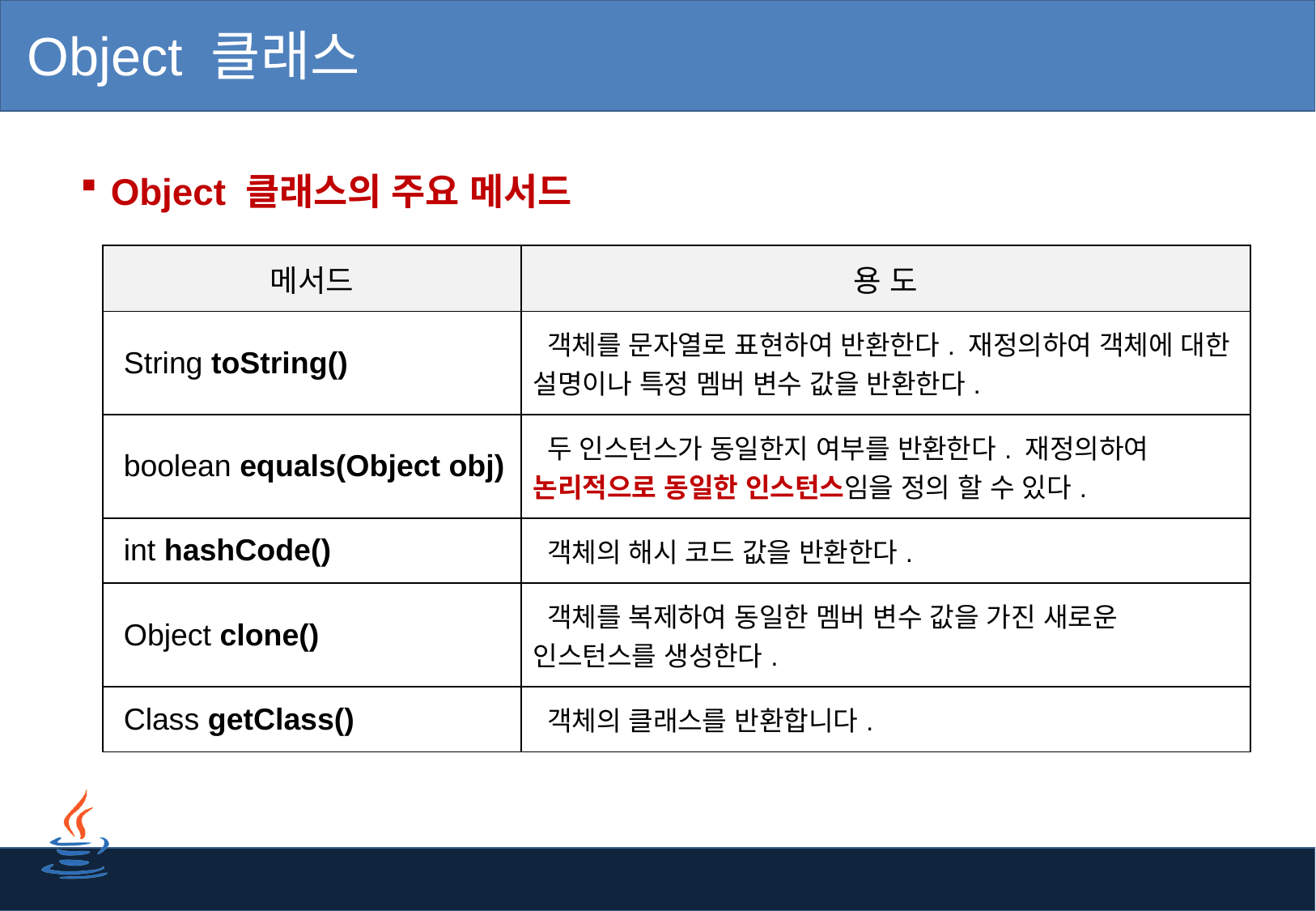

# Object 클래스
Object 클래스의 주요 메서드
| 메서드 | 용 도 |
| --- | --- |
| String toString() | 객체를 문자열로 표현하여 반환한다. 재정의하여 객체에 대한 설명이나 특정 멤버 변수 값을 반환한다. |
| boolean equals(Object obj) | 두 인스턴스가 동일한지 여부를 반환한다. 재정의하여 논리적으로 동일한 인스턴스임을 정의 할 수 있다. |
| int hashCode() | 객체의 해시 코드 값을 반환한다. |
| Object clone() | 객체를 복제하여 동일한 멤버 변수 값을 가진 새로운 인스턴스를 생성한다. |
| Class getClass() | 객체의 클래스를 반환합니다. |
5